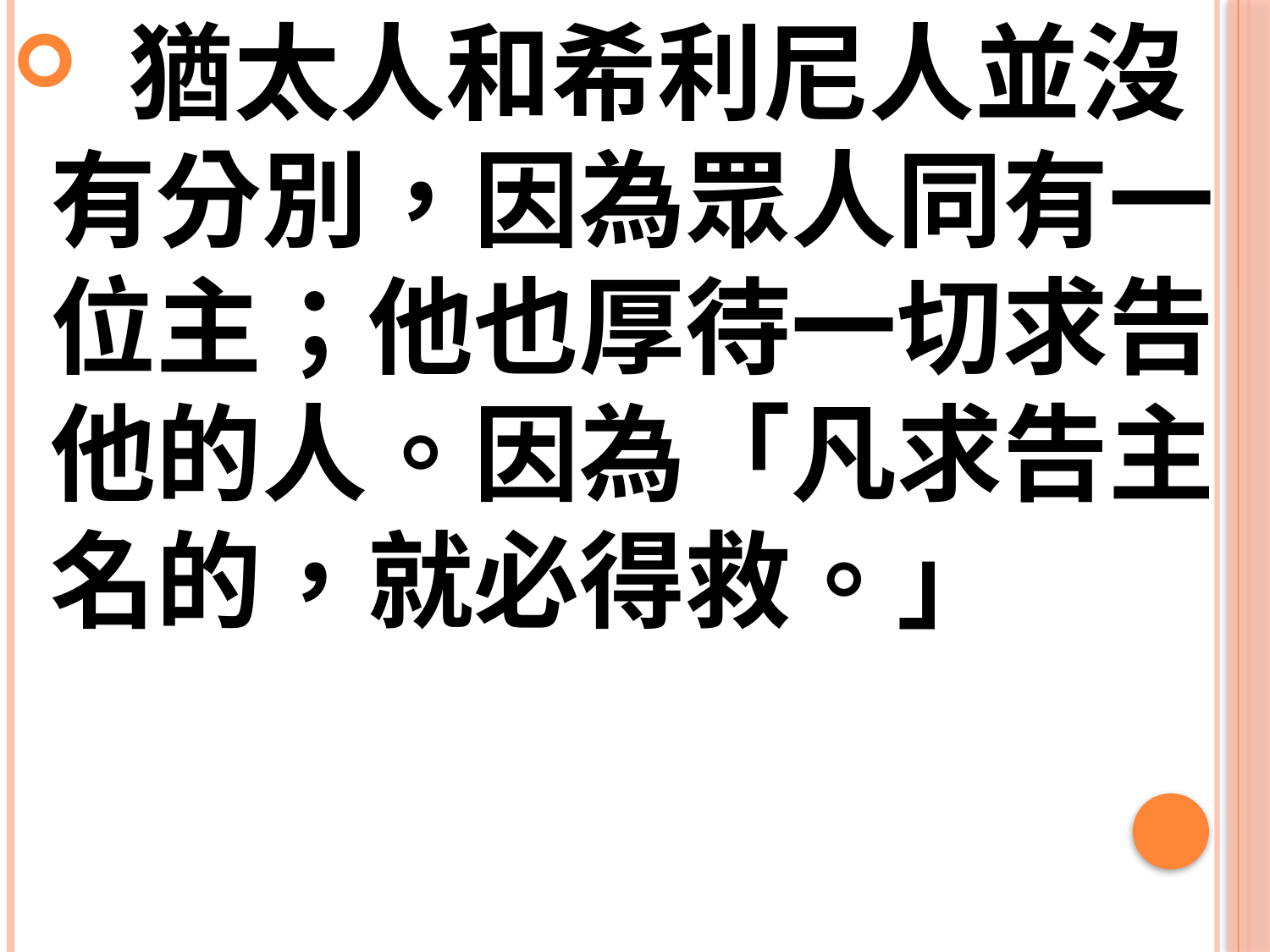

猶太人和希利尼人並沒有分別，因為眾人同有一位主；他也厚待一切求告他的人。因為「凡求告主名的，就必得救。」